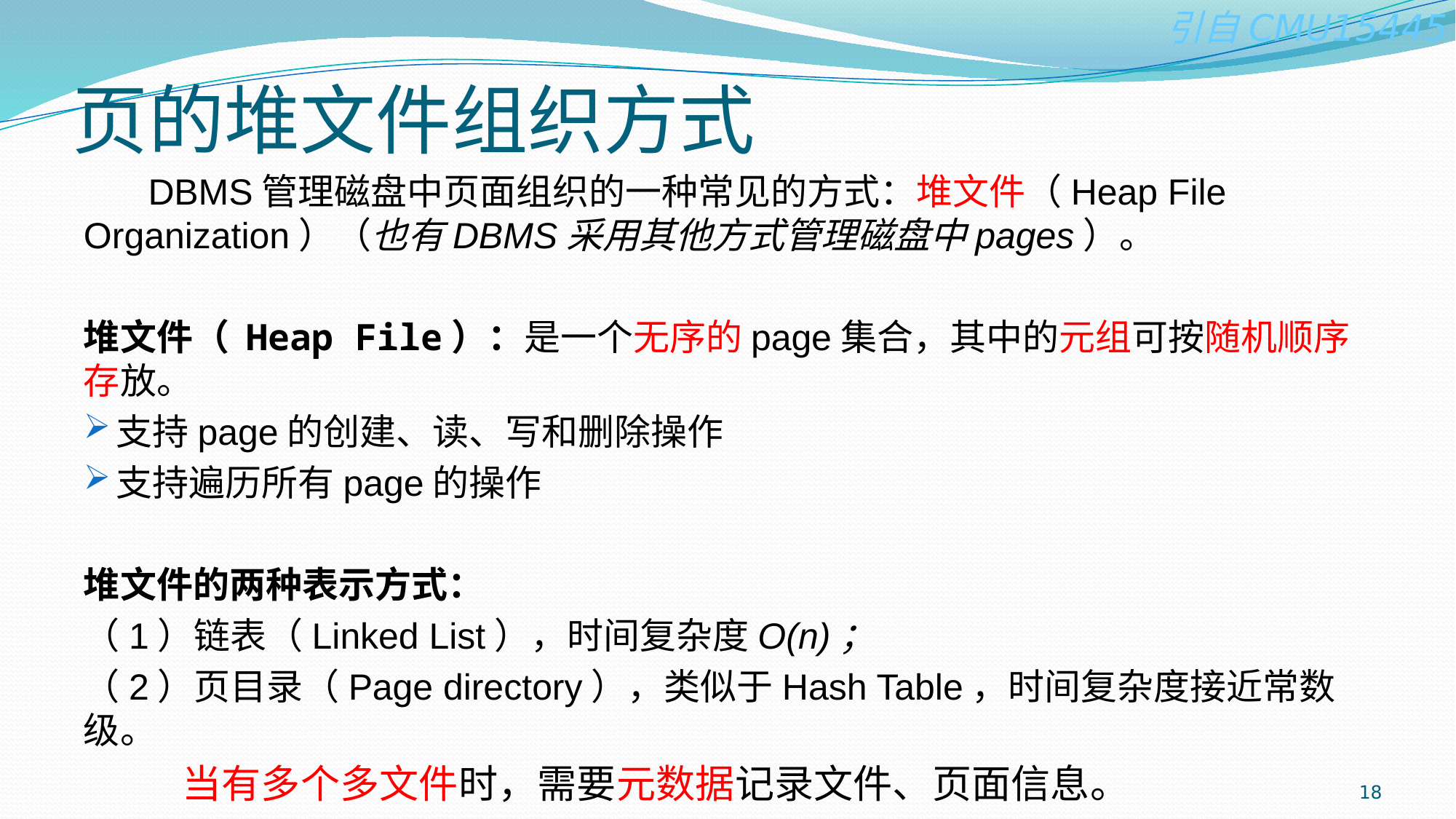

# 页的堆文件组织方式
DBMS管理磁盘中页面组织的一种常见的方式：堆文件（Heap File Organization）（也有DBMS采用其他方式管理磁盘中pages）。

堆文件（ Heap File）：是一个无序的page集合，其中的元组可按随机顺序存放。
支持page的创建、读、写和删除操作
支持遍历所有page的操作

堆文件的两种表示方式：
（1）链表（Linked List），时间复杂度O(n)；
（2）页目录（Page directory），类似于Hash Table，时间复杂度接近常数级。
          当有多个多文件时，需要元数据记录文件、页面信息。
18